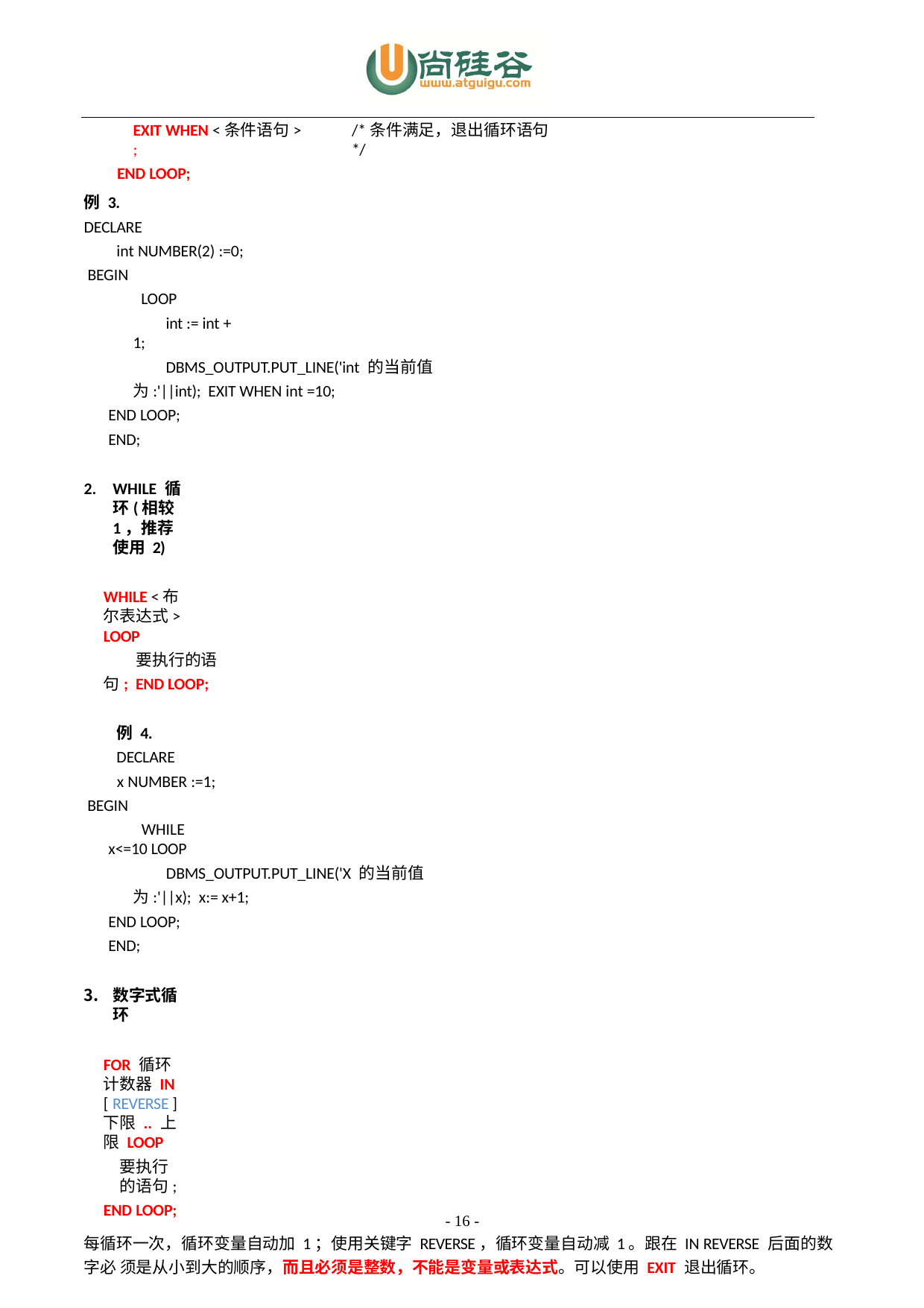

EXIT WHEN <条件语句> ;
END LOOP;
/*条件满足，退出循环语句*/
例 3.
DECLARE
int NUMBER(2) :=0;  BEGIN
LOOP
int := int + 1;
DBMS_OUTPUT.PUT_LINE('int 的当前值为:'||int);  EXIT WHEN int =10;
END LOOP;
END;

WHILE 循环(相较 1，推荐使用 2)

WHILE <布尔表达式> LOOP
要执行的语句;  END LOOP;

例 4.
DECLARE
x NUMBER :=1;  BEGIN
WHILE x<=10 LOOP
DBMS_OUTPUT.PUT_LINE('X 的当前值为:'||x);  x:= x+1;
END LOOP;
END;

数字式循环

FOR 循环计数器 IN [ REVERSE ] 下限 .. 上限 LOOP
要执行的语句;
END LOOP;
每循环一次，循环变量自动加 1；使用关键字 REVERSE，循环变量自动减 1。跟在 IN REVERSE 后面的数字必 须是从小到大的顺序，而且必须是整数，不能是变量或表达式。可以使用 EXIT 退出循环。

例 5.
BEGIN
FOR int	in 1..10 LOOP
DBMS_OUTPUT.PUT_LINE('int 的当前值为: '||int);  END LOOP;
- 16 -